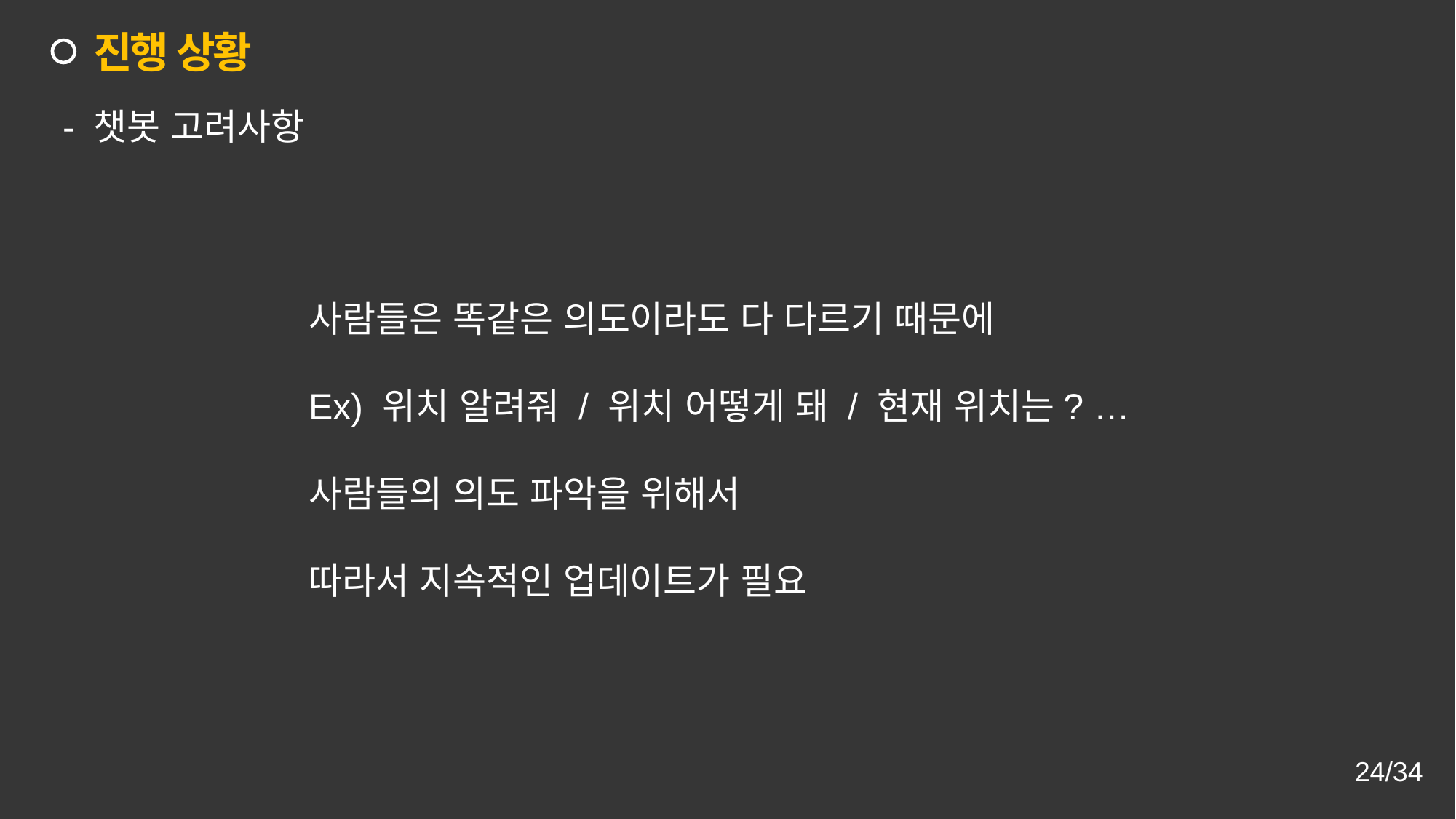

진행 상황

- 챗봇 고려사항
사람들은 똑같은 의도이라도 다 다르기 때문에
Ex) 위치 알려줘 / 위치 어떻게 돼 / 현재 위치는? …
사람들의 의도 파악을 위해서
따라서 지속적인 업데이트가 필요
24/34